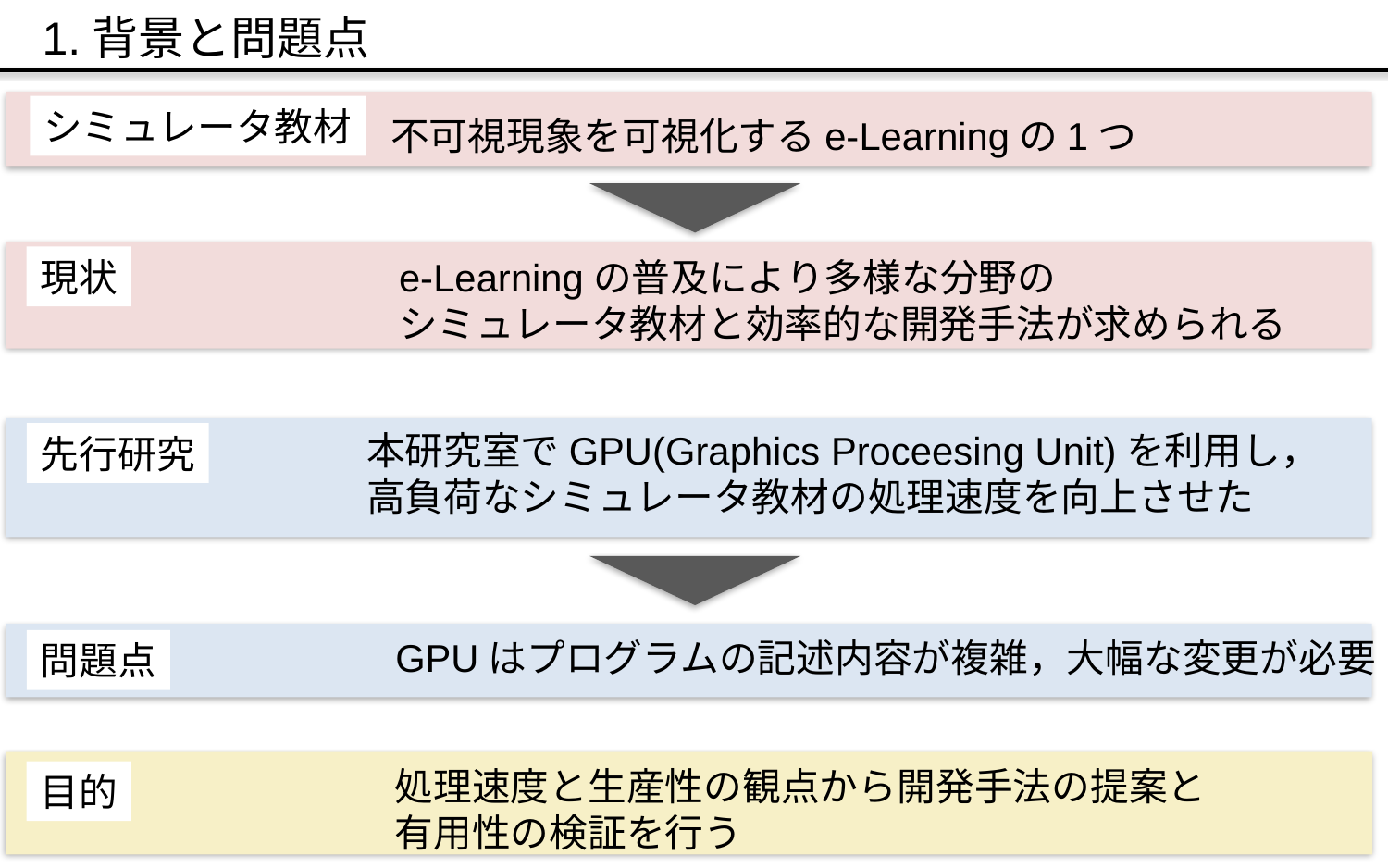

1.背景と問題点

シミュレータ教材
不可視現象を可視化するe-Learningの1つ

現状
e-Learningの普及により多様な分野の
シミュレータ教材と効率的な開発手法が求められる

本研究室でGPU(Graphics Proceesing Unit)を利用し，
高負荷なシミュレータ教材の処理速度を向上させた
先行研究

GPUはプログラムの記述内容が複雑，大幅な変更が必要
問題点

目的
処理速度と生産性の観点から開発手法の提案と
有用性の検証を行う